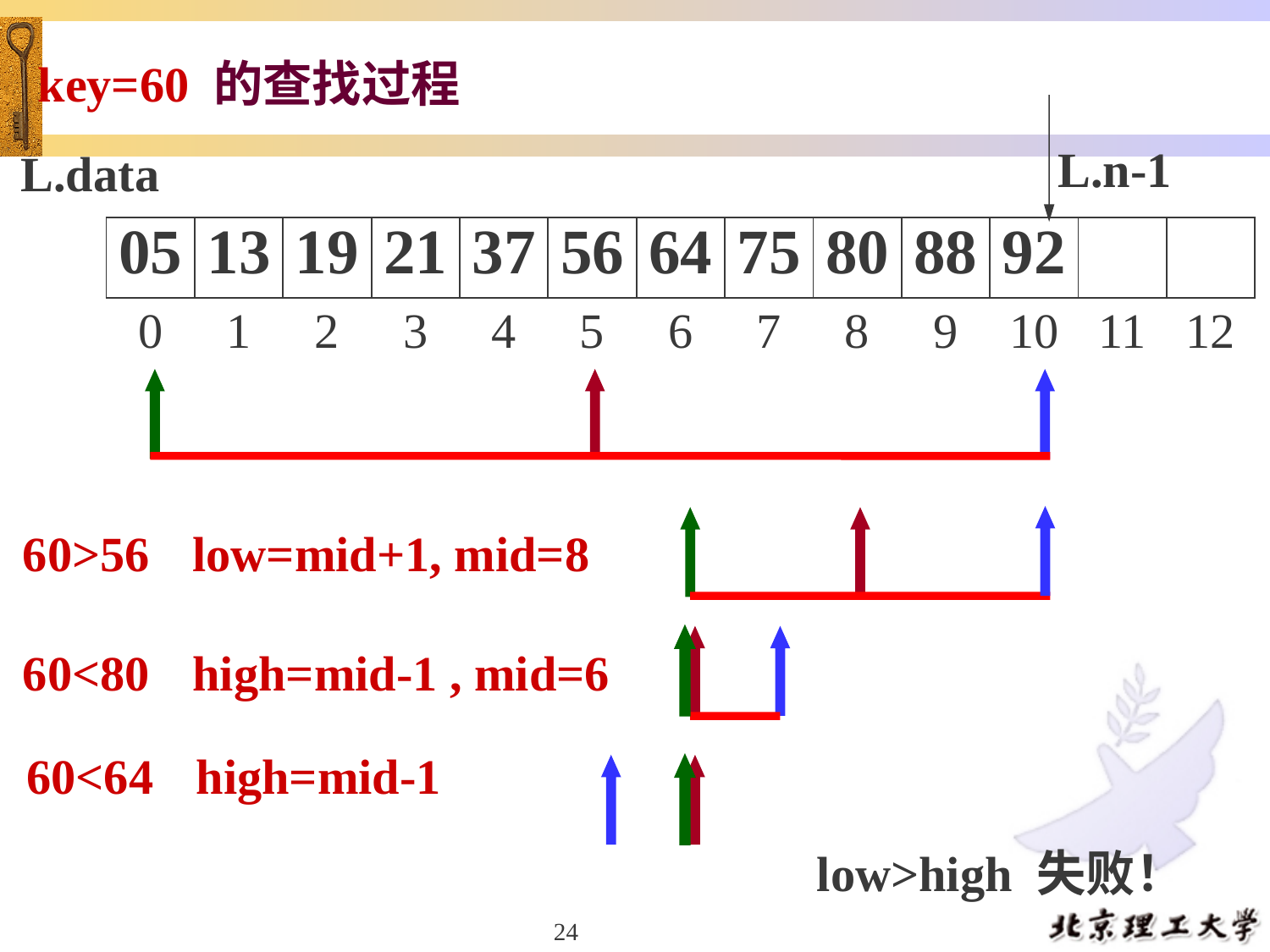

key=60 的查找过程

L.n-1
L.data
| 05 | 13 | 19 | 21 | 37 | 56 | 64 | 75 | 80 | 88 | 92 |  |  |
| --- | --- | --- | --- | --- | --- | --- | --- | --- | --- | --- | --- | --- |
| 0 | 1 | 2 | 3 | 4 | 5 | 6 | 7 | 8 | 9 | 10 | 11 | 12 |

60>56
low=mid+1, mid=8

60<80
high=mid-1 , mid=6
60<64
high=mid-1

low>high 失败！
24